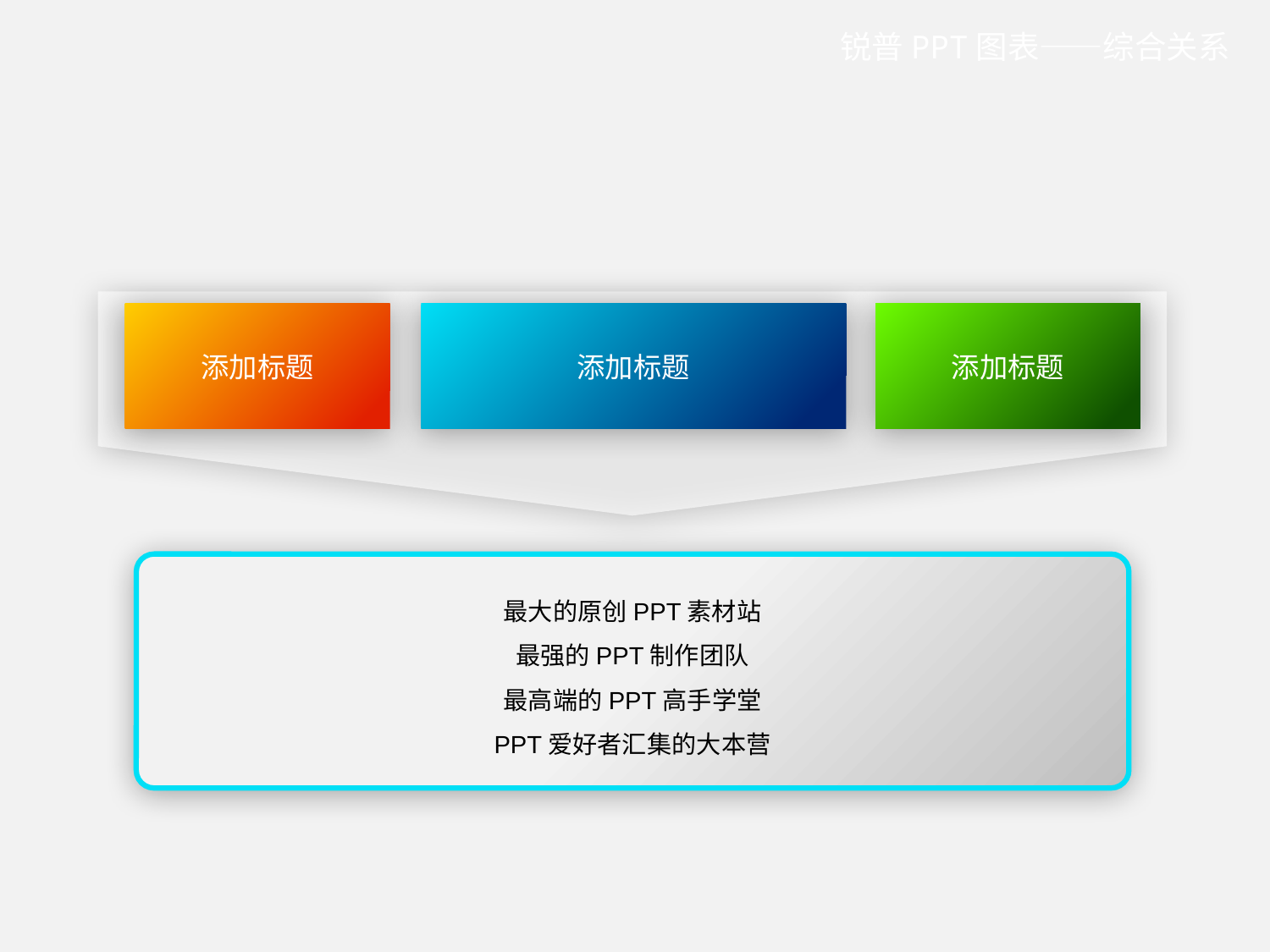

锐普PPT图表——综合关系
添加标题
添加标题
添加标题

最大的原创PPT素材站
最强的PPT制作团队
最高端的PPT高手学堂
PPT爱好者汇集的大本营